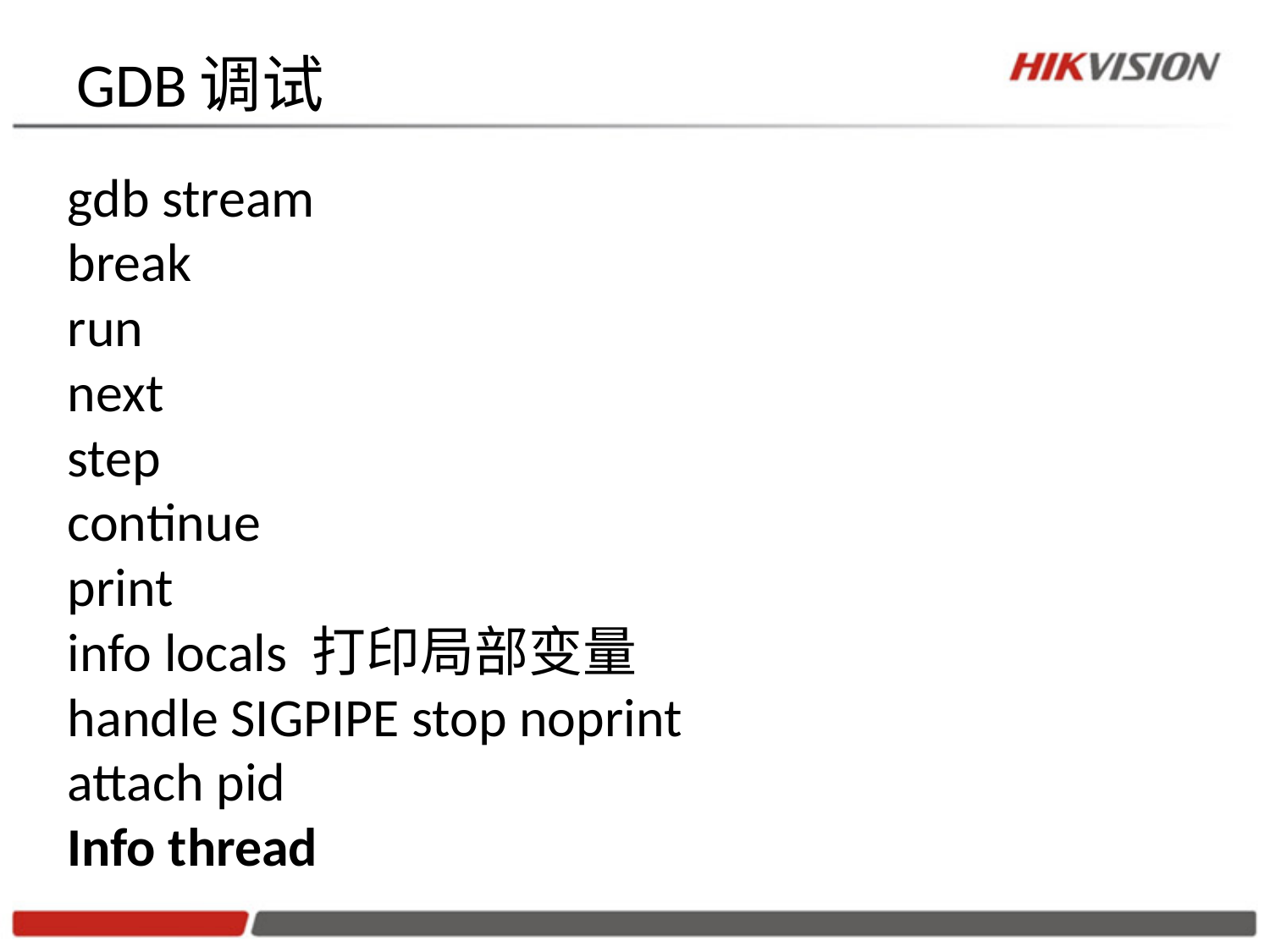

# GDB调试
gdb stream
break
run
next
step
continue
print
info locals 打印局部变量
handle SIGPIPE stop noprint
attach pid
Info thread